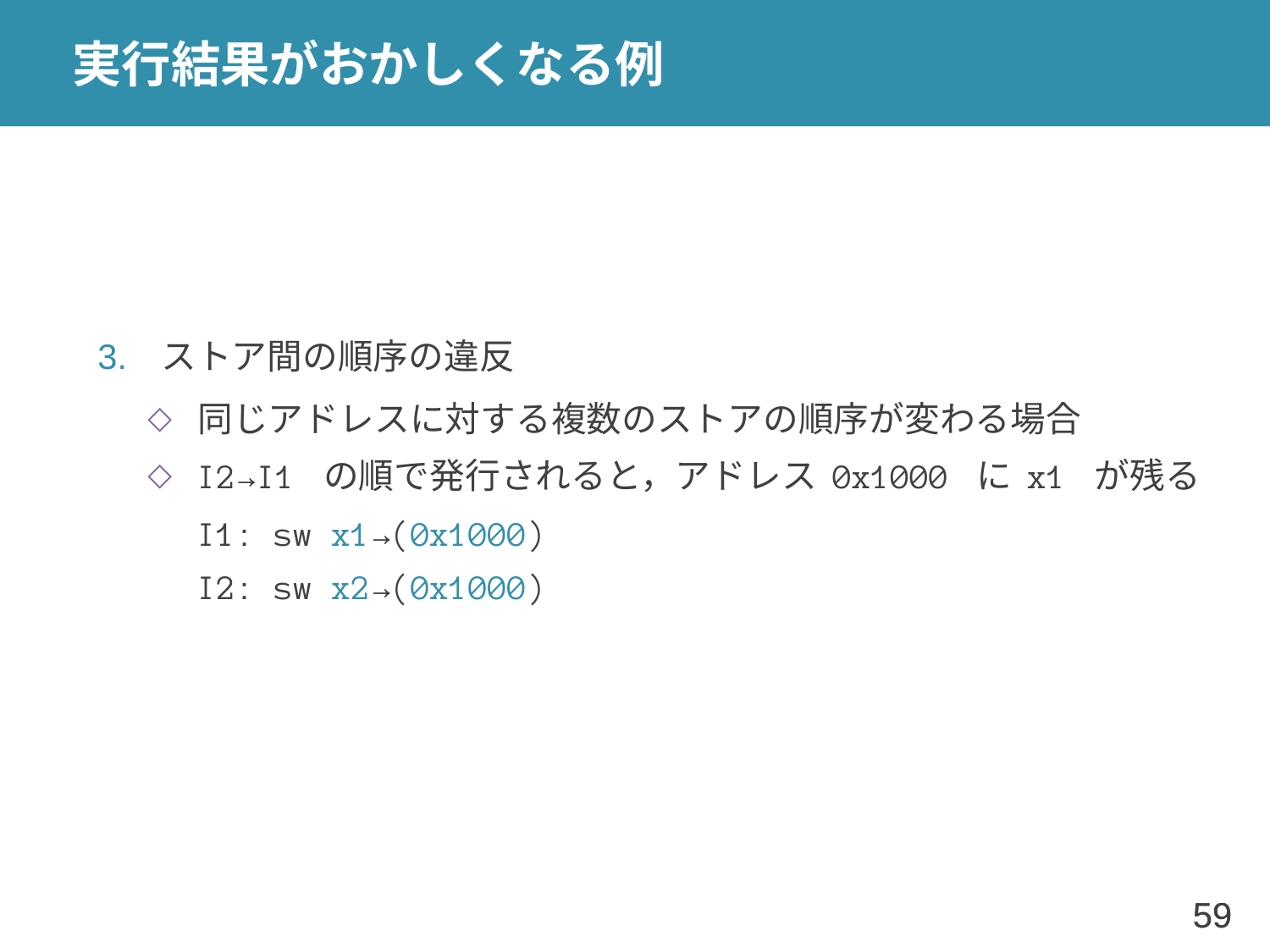

# 実行結果がおかしくなる例
ストア間の順序の違反
同じアドレスに対する複数のストアの順序が変わる場合
I2→I1 の順で発行されると，アドレス 0x1000 に x1 が残る
I1: sw x1→(0x1000)
I2: sw x2→(0x1000)